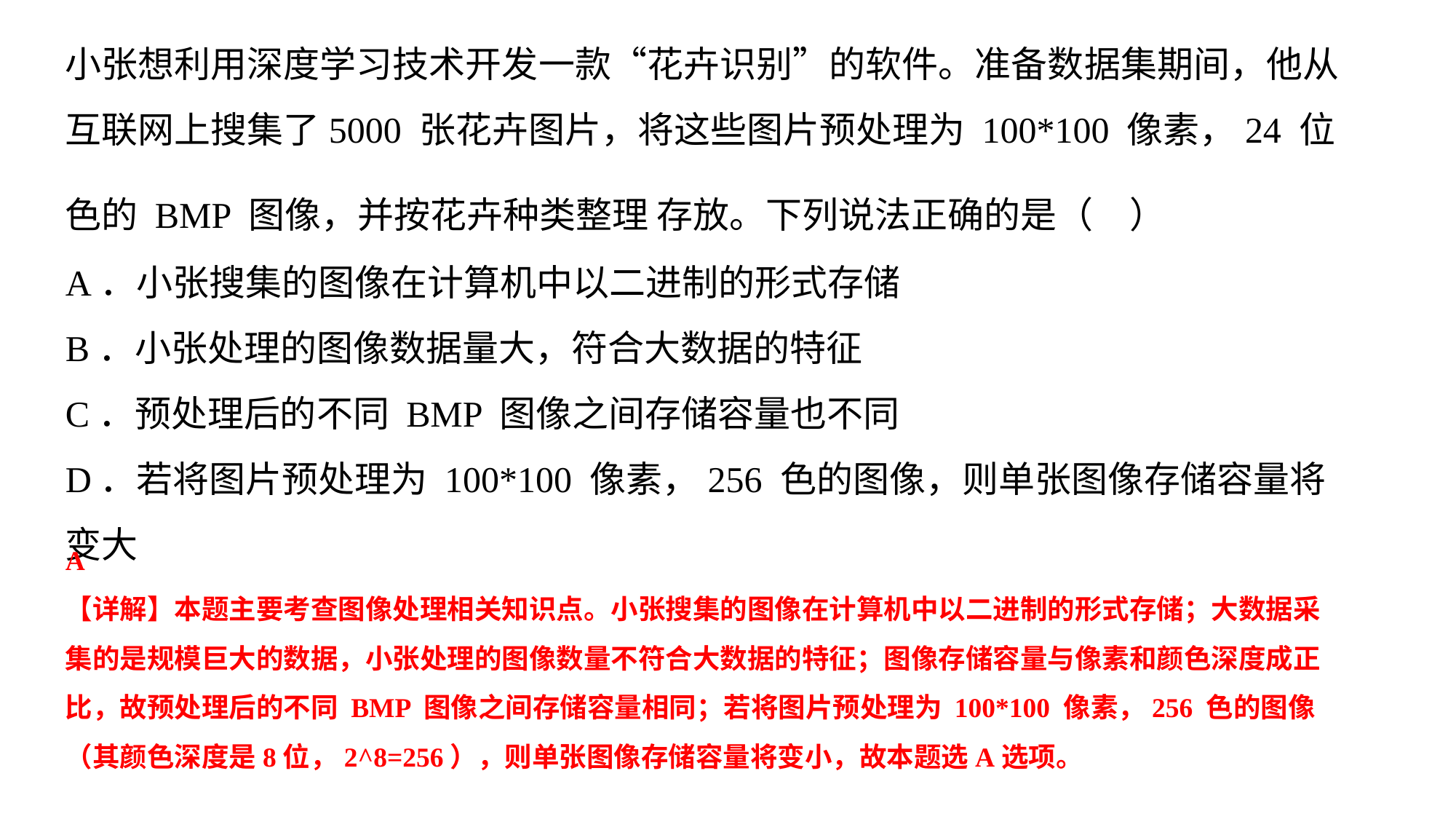

小张想利用深度学习技术开发一款“花卉识别”的软件。准备数据集期间，他从互联网上搜集了5000 张花卉图片，将这些图片预处理为 100*100 像素，24 位色的 BMP 图像，并按花卉种类整理 存放。下列说法正确的是（   ）
A．小张搜集的图像在计算机中以二进制的形式存储
B．小张处理的图像数据量大，符合大数据的特征
C．预处理后的不同 BMP 图像之间存储容量也不同
D．若将图片预处理为 100*100 像素，256 色的图像，则单张图像存储容量将变大
A
【详解】本题主要考查图像处理相关知识点。小张搜集的图像在计算机中以二进制的形式存储；大数据采集的是规模巨大的数据，小张处理的图像数量不符合大数据的特征；图像存储容量与像素和颜色深度成正比，故预处理后的不同 BMP 图像之间存储容量相同；若将图片预处理为 100*100 像素，256 色的图像（其颜色深度是8位，2^8=256），则单张图像存储容量将变小，故本题选A选项。